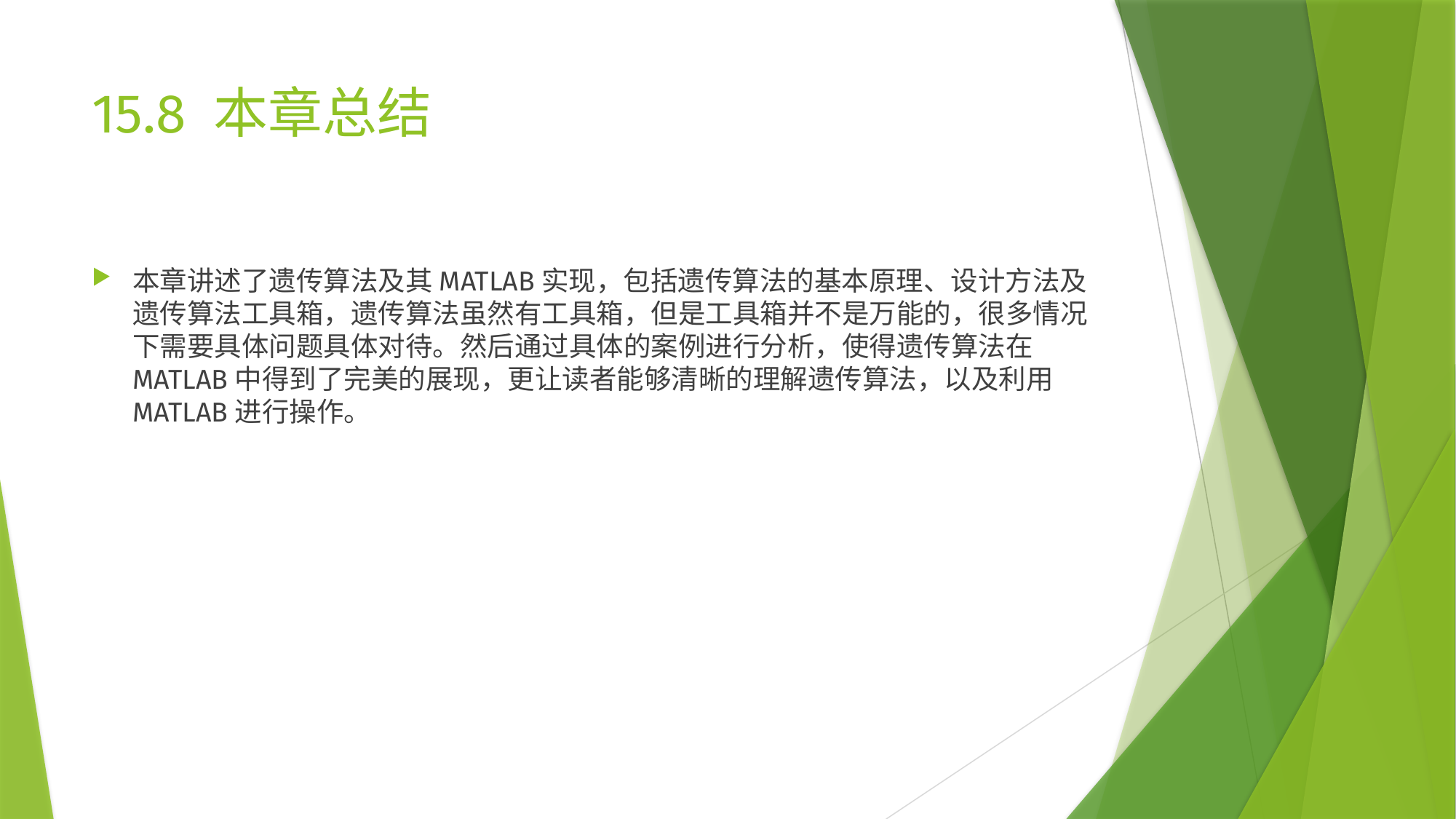

# 15.8 本章总结
本章讲述了遗传算法及其MATLAB实现，包括遗传算法的基本原理、设计方法及遗传算法工具箱，遗传算法虽然有工具箱，但是工具箱并不是万能的，很多情况下需要具体问题具体对待。然后通过具体的案例进行分析，使得遗传算法在MATLAB中得到了完美的展现，更让读者能够清晰的理解遗传算法，以及利用MATLAB进行操作。